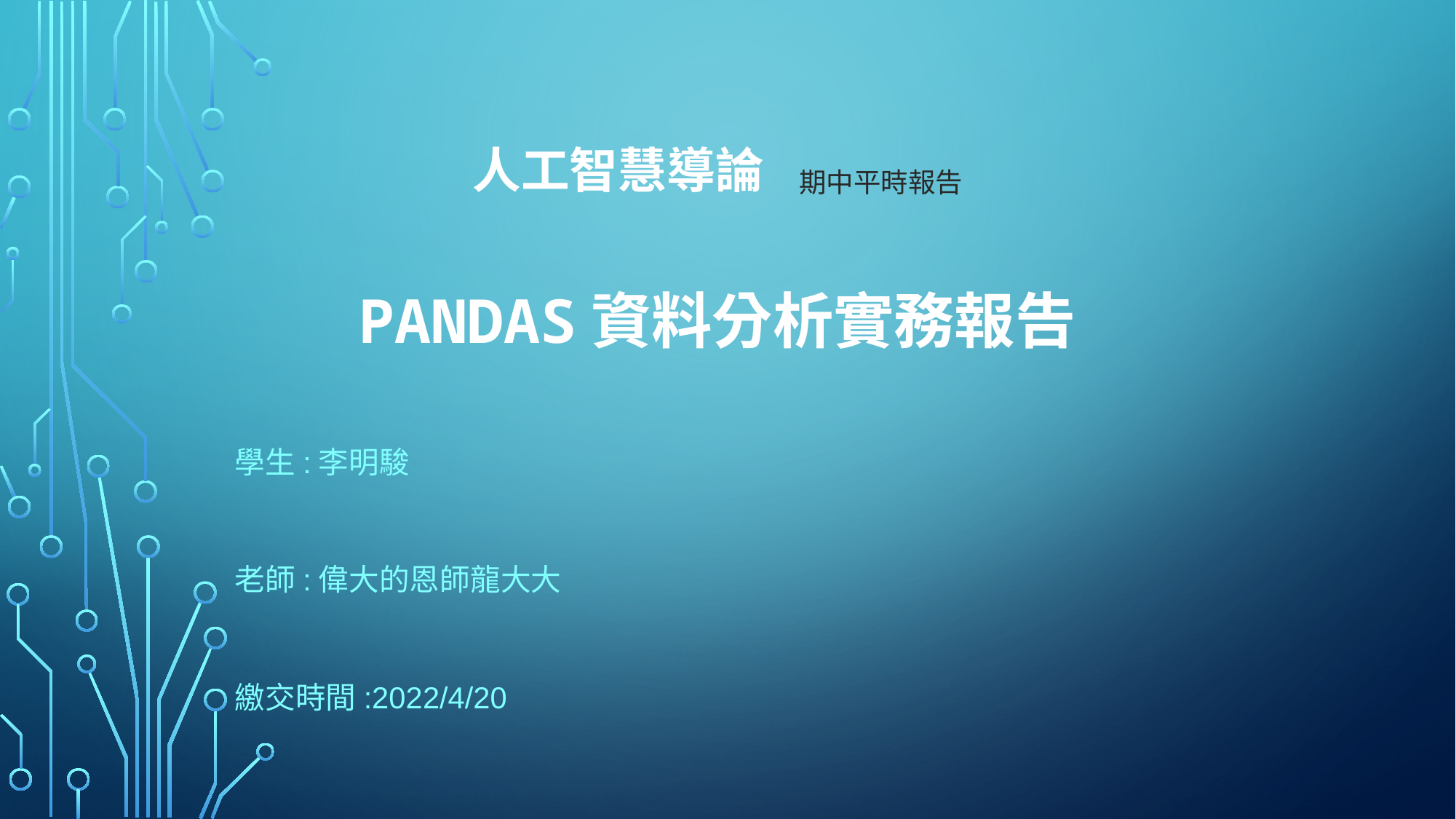

# pandas資料分析實務報告
人工智慧導論
期中平時報告
學生:李明駿

老師:偉大的恩師龍大大

繳交時間:2022/4/20